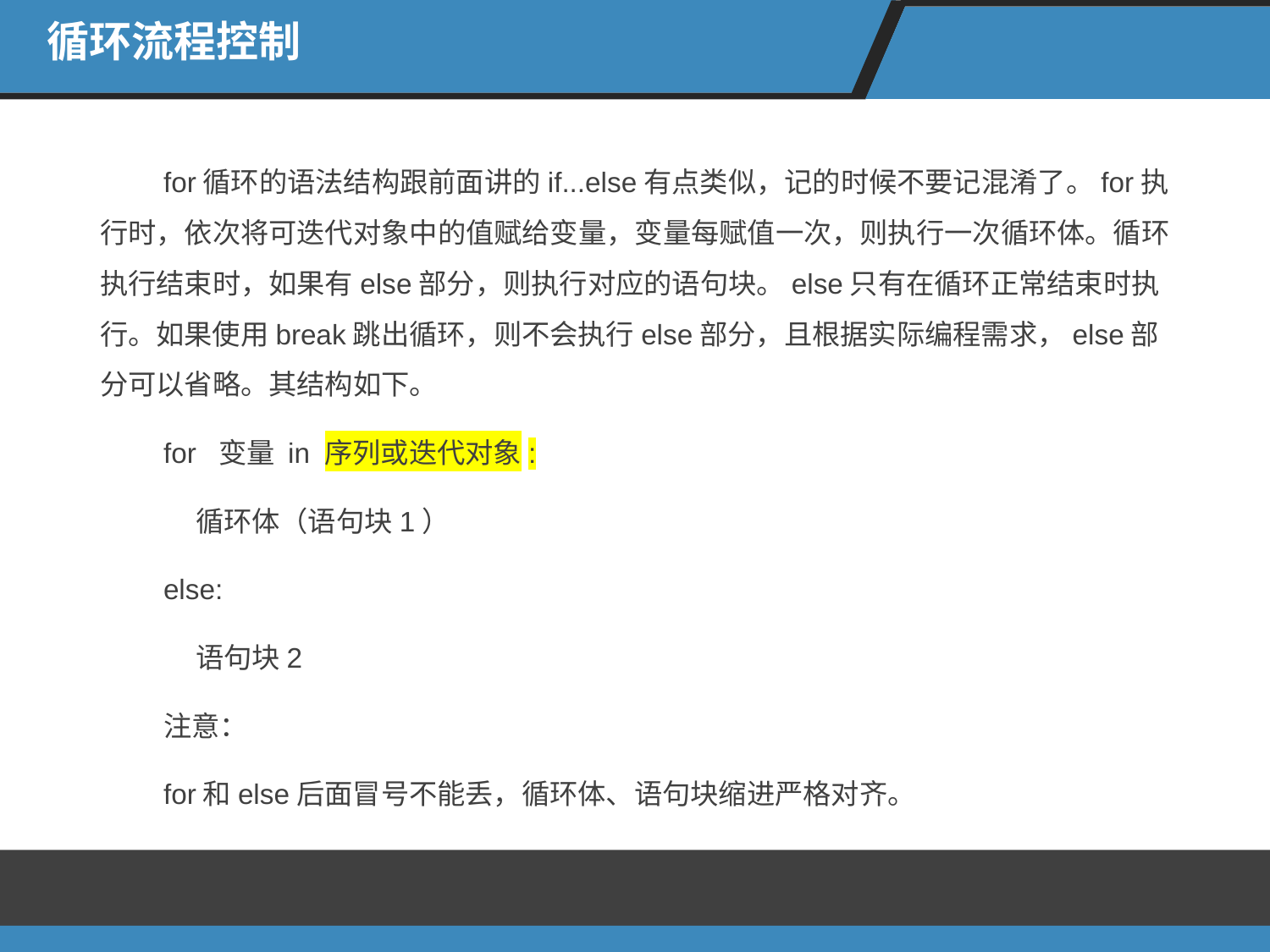

循环流程控制
for循环的语法结构跟前面讲的if...else有点类似，记的时候不要记混淆了。for执行时，依次将可迭代对象中的值赋给变量，变量每赋值一次，则执行一次循环体。循环执行结束时，如果有else部分，则执行对应的语句块。else只有在循环正常结束时执行。如果使用break跳出循环，则不会执行else部分，且根据实际编程需求，else部分可以省略。其结构如下。
for  变量 in 序列或迭代对象:
    循环体（语句块1）
else:
    语句块2
注意：
for和else后面冒号不能丢，循环体、语句块缩进严格对齐。